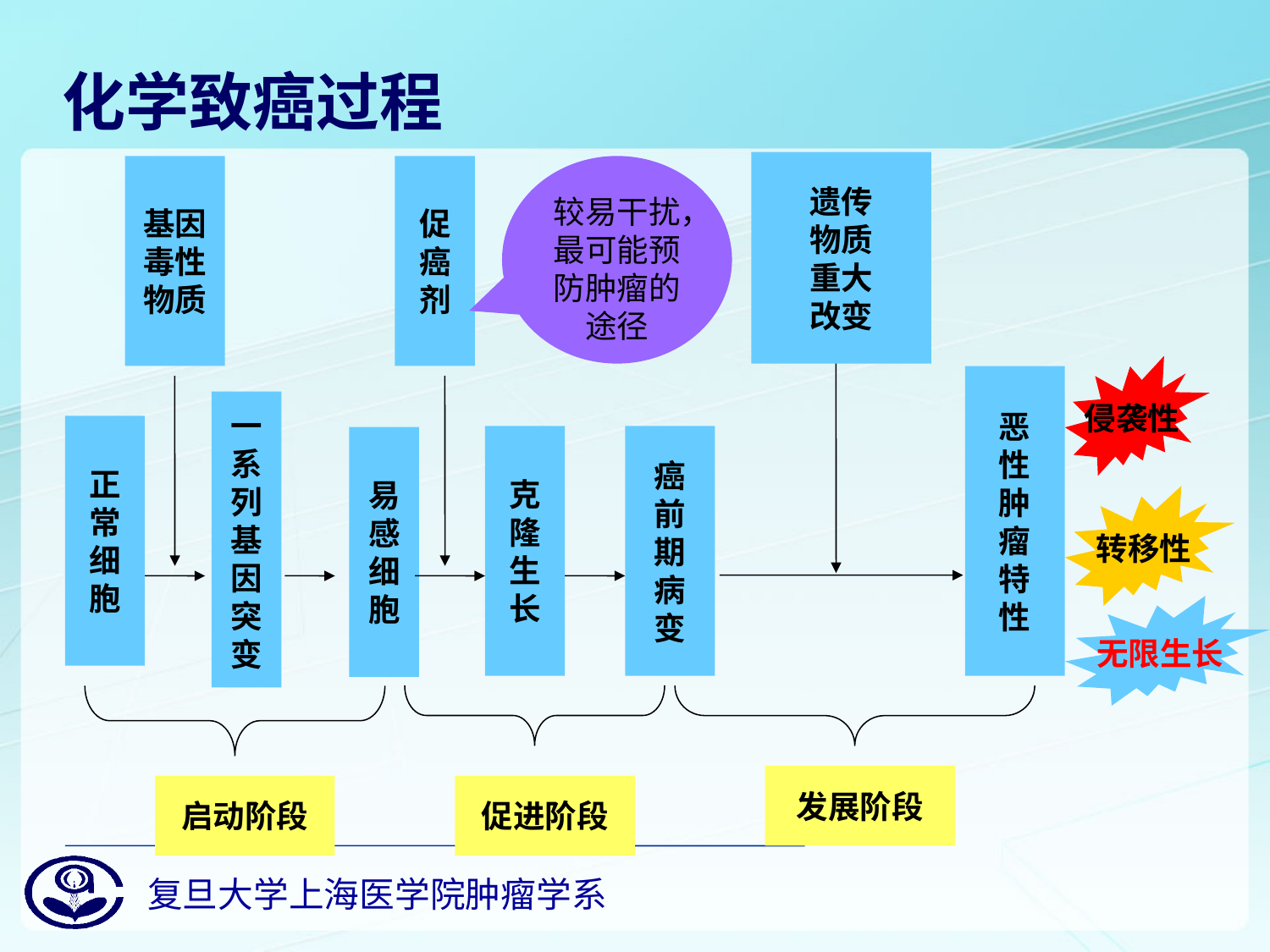

# 化学致癌过程
遗传
物质
重大
改变
基因
毒性
物质
促
癌
剂
较易干扰，最可能预防肿瘤的途径
侵袭性

恶
性
肿
瘤
特
性

一
系
列
基
因
突
变
正
常
细
胞
克
隆
生
长
癌
前
期
病
变
易
感
细
胞
转移性

无限生长
发展阶段
启动阶段
促进阶段